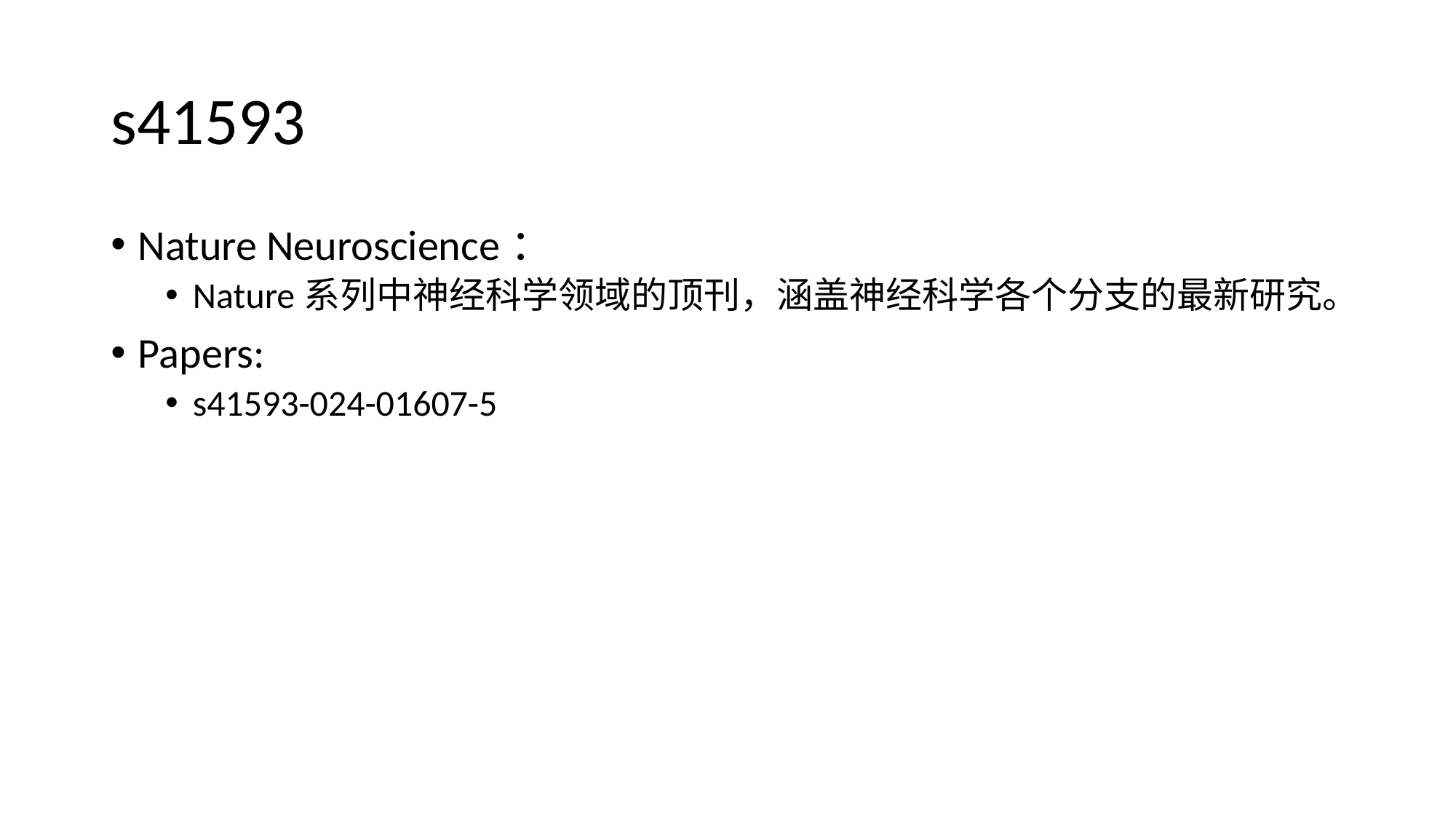

# s41593
Nature Neuroscience：
Nature系列中神经科学领域的顶刊，涵盖神经科学各个分支的最新研究。
Papers:
s41593-024-01607-5